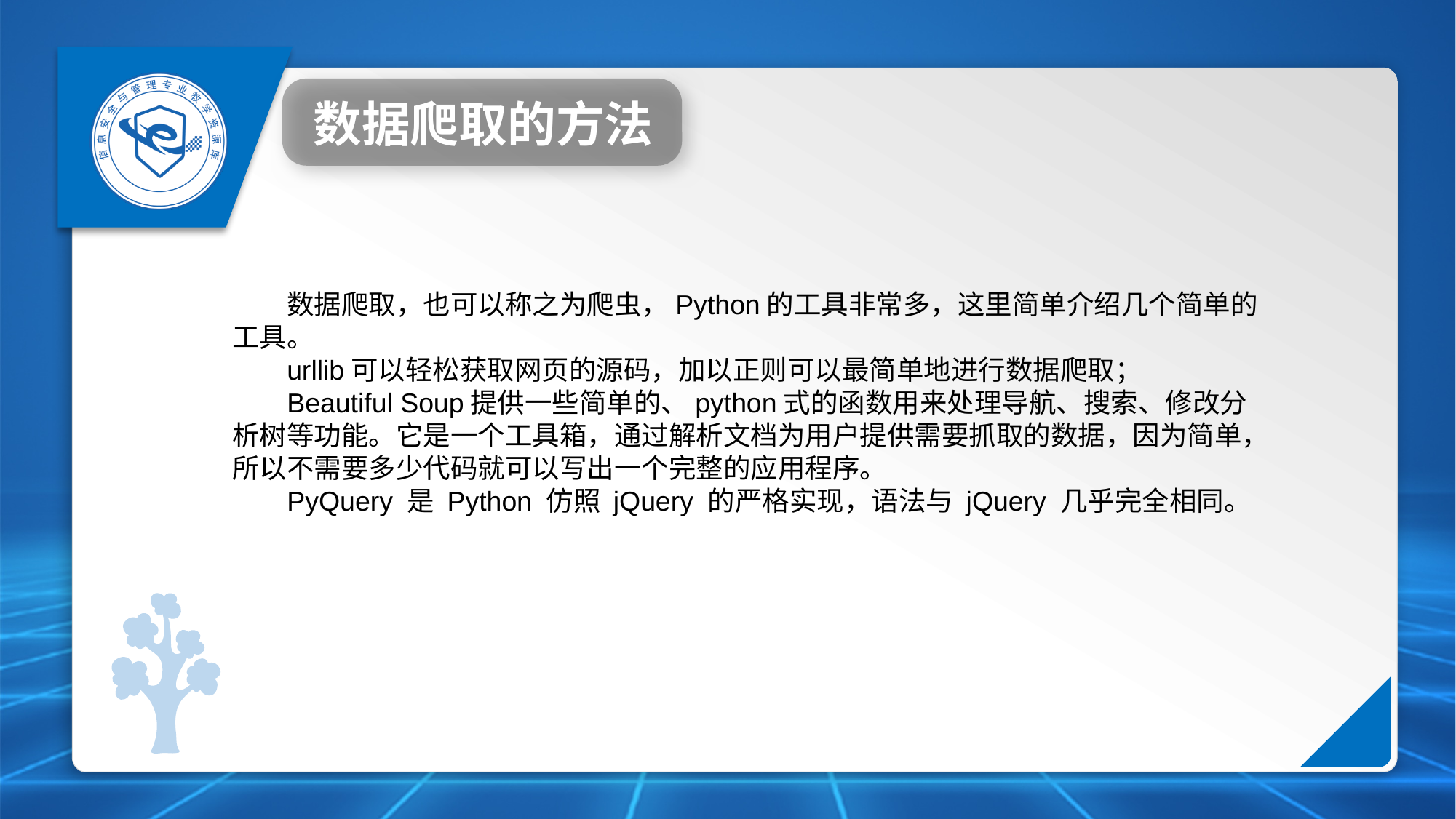

数据爬取的方法

数据爬取，也可以称之为爬虫，Python的工具非常多，这里简单介绍几个简单的工具。
urllib可以轻松获取网页的源码，加以正则可以最简单地进行数据爬取；
Beautiful Soup提供一些简单的、python式的函数用来处理导航、搜索、修改分析树等功能。它是一个工具箱，通过解析文档为用户提供需要抓取的数据，因为简单，所以不需要多少代码就可以写出一个完整的应用程序。
PyQuery 是 Python 仿照 jQuery 的严格实现，语法与 jQuery 几乎完全相同。